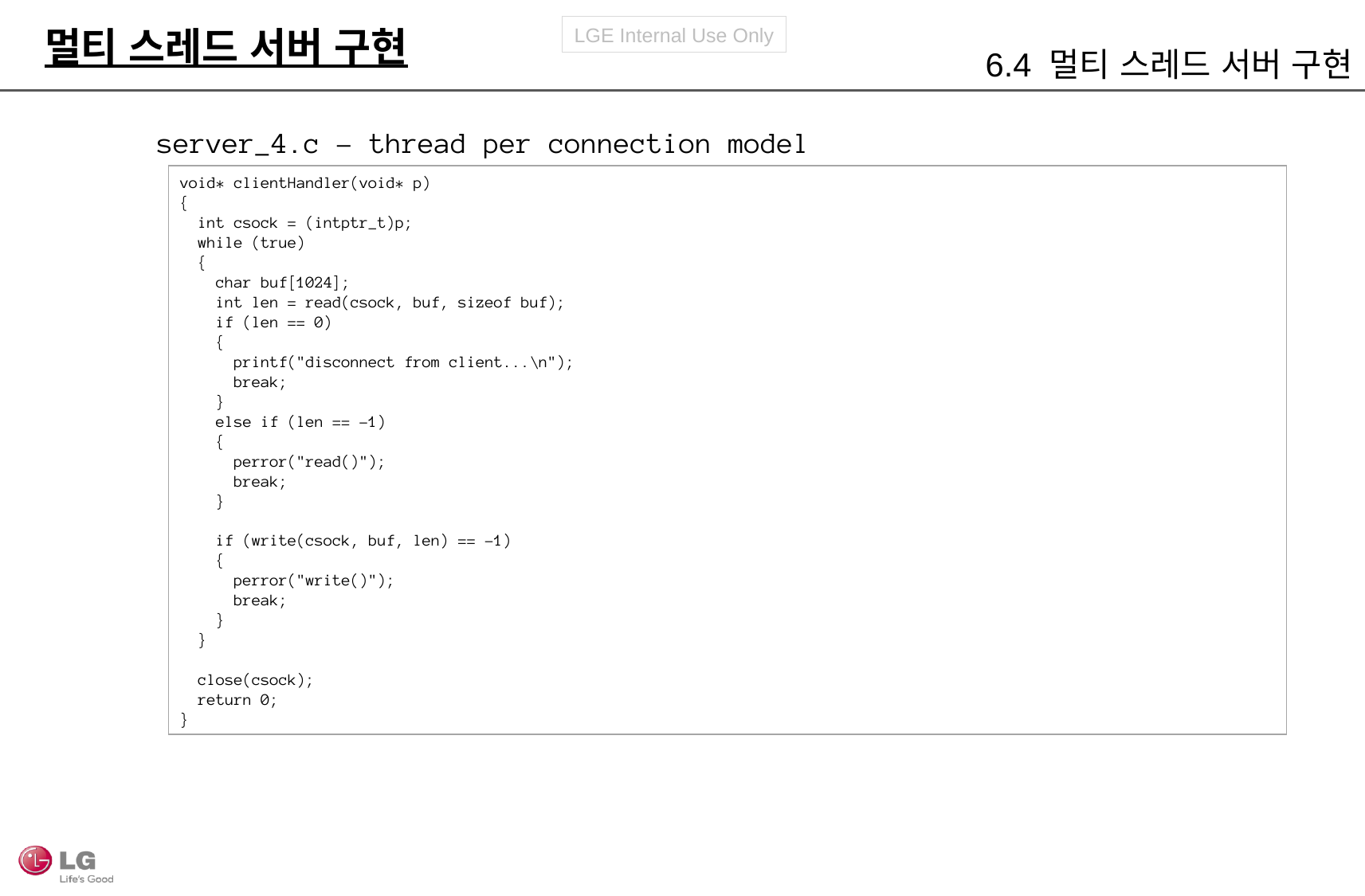

멀티 스레드 서버 구현
6.4 멀티 스레드 서버 구현

server_4.c – thread per connection model
void* clientHandler(void* p)
{
  int csock = (intptr_t)p;
  while (true)
  {
    char buf[1024];
    int len = read(csock, buf, sizeof buf);
    if (len == 0)
    {
      printf("disconnect from client...\n");
      break;
    }
    else if (len == -1)
    {
      perror("read()");
      break;
    }

    if (write(csock, buf, len) == -1)
    {
      perror("write()");
      break;
    }
  }

  close(csock);
  return 0;
}